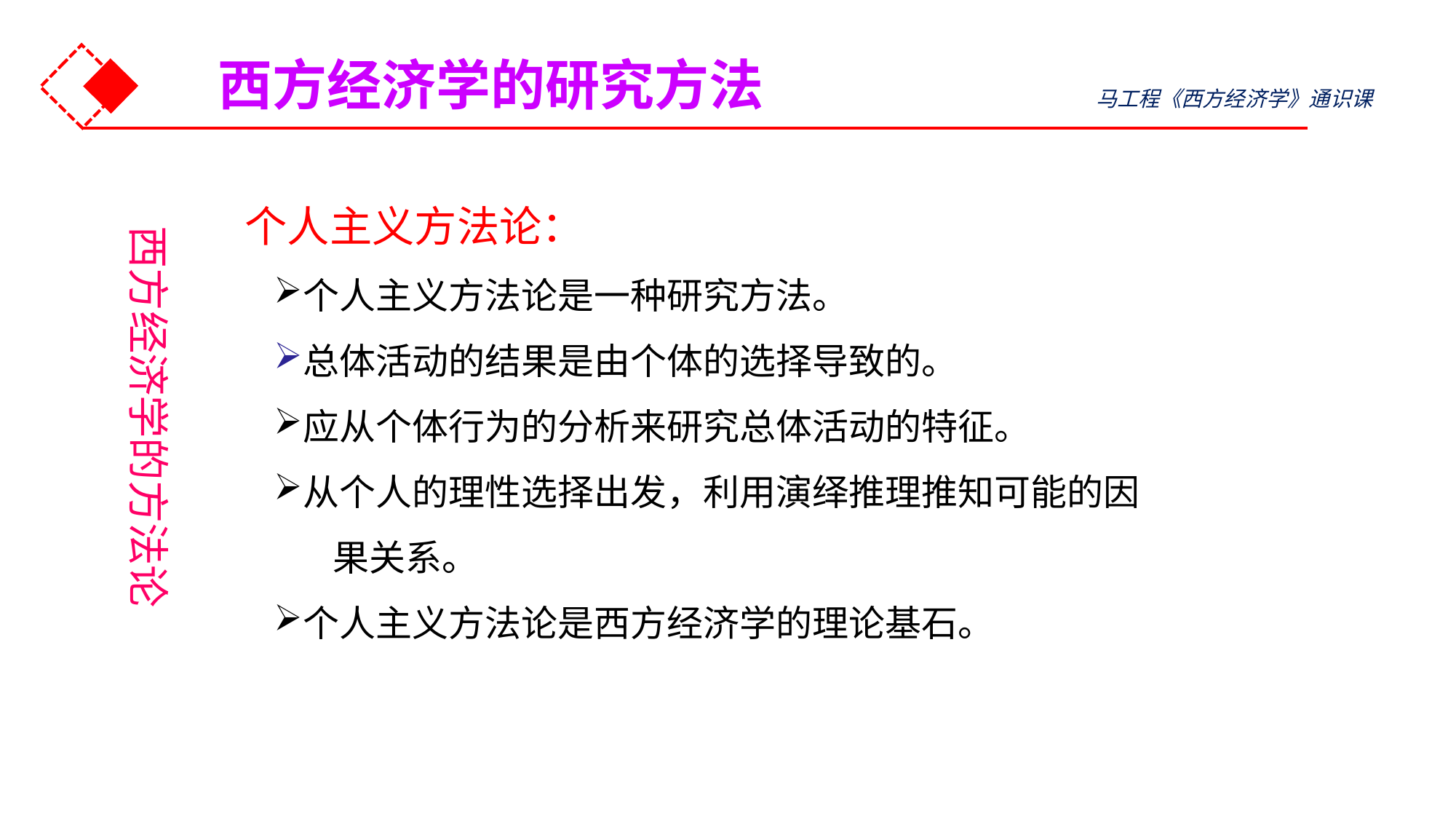

西方经济学的研究方法

马工程《西方经济学》通识课
个人主义方法论：
个人主义方法论是一种研究方法。
总体活动的结果是由个体的选择导致的。
应从个体行为的分析来研究总体活动的特征。
从个人的理性选择出发，利用演绎推理推知可能的因
   果关系。
个人主义方法论是西方经济学的理论基石。

西方经济学的方法论